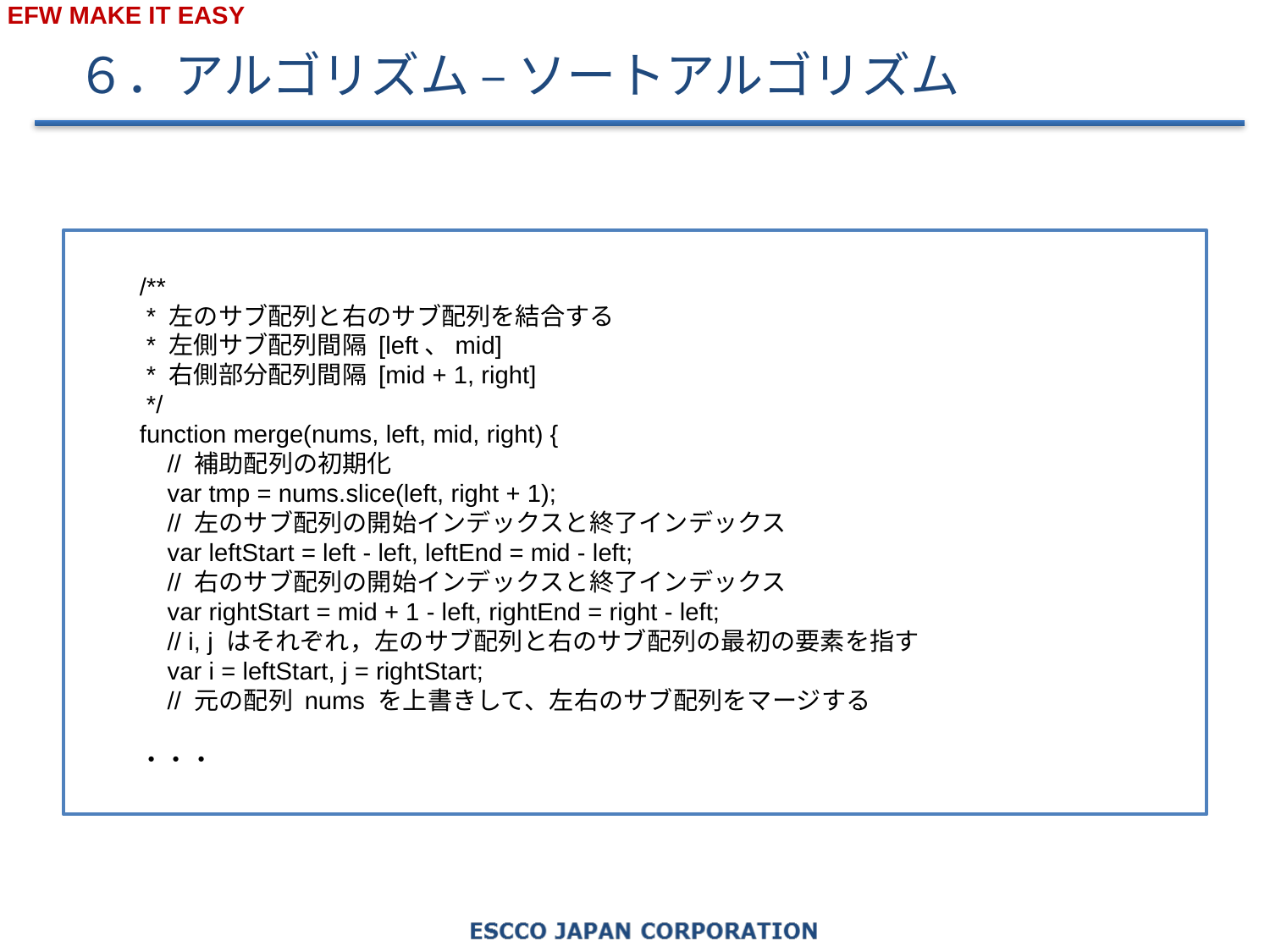

# ６．アルゴリズム – ソートアルゴリズム
/**
 * 左のサブ配列と右のサブ配列を結合する
 * 左側サブ配列間隔 [left、mid]
 * 右側部分配列間隔 [mid + 1, right]
 */
function merge(nums, left, mid, right) {
    // 補助配列の初期化
    var tmp = nums.slice(left, right + 1);
    // 左のサブ配列の開始インデックスと終了インデックス
    var leftStart = left - left, leftEnd = mid - left;
    // 右のサブ配列の開始インデックスと終了インデックス
    var rightStart = mid + 1 - left, rightEnd = right - left;
    // i, j はそれぞれ，左のサブ配列と右のサブ配列の最初の要素を指す
    var i = leftStart, j = rightStart;
    // 元の配列 nums を上書きして、左右のサブ配列をマージする

・・・